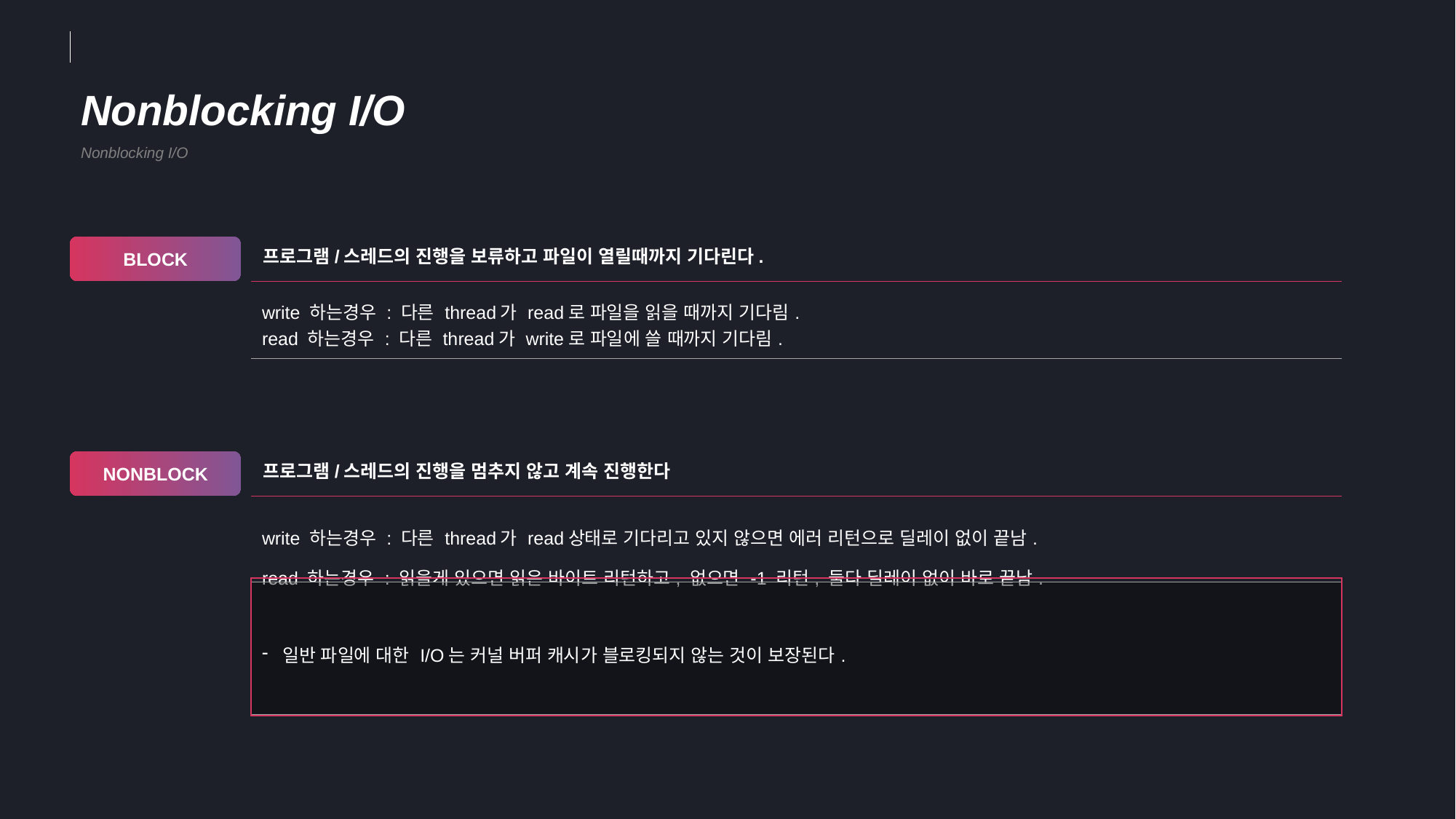

Nonblocking I/O
Nonblocking I/O
BLOCK
프로그램/스레드의 진행을 보류하고 파일이 열릴때까지 기다린다.
| write 하는경우 : 다른 thread가 read로 파일을 읽을 때까지 기다림.  read 하는경우 : 다른 thread가 write로 파일에 쓸 때까지 기다림. |
| --- |
NONBLOCK
프로그램/스레드의 진행을 멈추지 않고 계속 진행한다
| write 하는경우 : 다른 thread가 read상태로 기다리고 있지 않으면 에러 리턴으로 딜레이 없이 끝남. read 하는경우 : 읽을게 있으면 읽은 바이트 리턴하고, 없으면 -1 리턴, 둘다 딜레이 없이 바로 끝남. |
| --- |
| 일반 파일에 대한 I/O는 커널 버퍼 캐시가 블로킹되지 않는 것이 보장된다. |